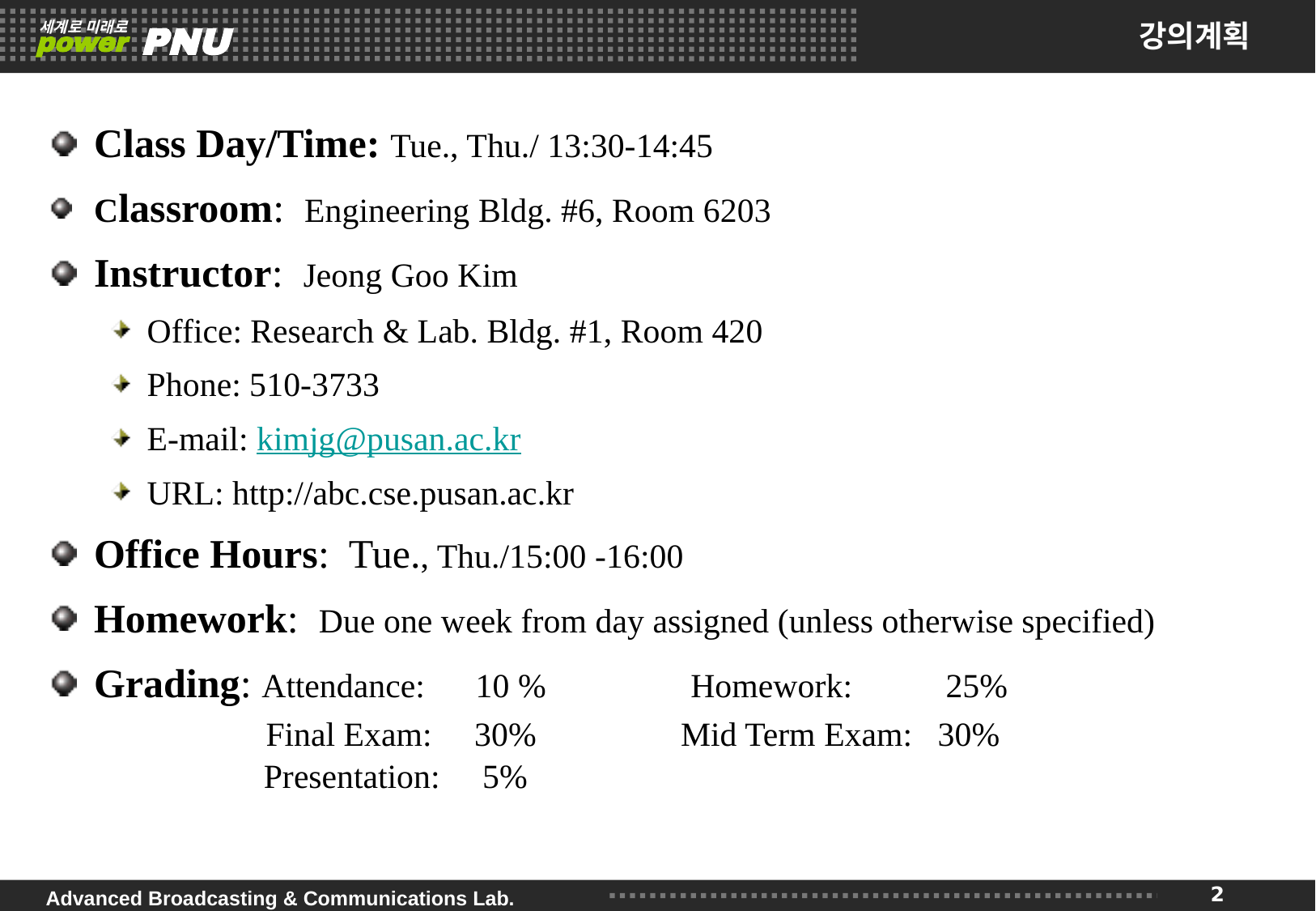

# 강의계획
Class Day/Time: Tue., Thu./ 13:30-14:45
Classroom:  Engineering Bldg. #6, Room 6203
Instructor:  Jeong Goo Kim
Office: Research & Lab. Bldg. #1, Room 420
Phone: 510-3733
E-mail: kimjg@pusan.ac.kr
URL: http://abc.cse.pusan.ac.kr
Office Hours:  Tue., Thu./15:00 -16:00
Homework:  Due one week from day assigned (unless otherwise specified)
Grading: Attendance:      10 %                 Homework:           25%
                 Final Exam:     30%                 Mid Term Exam:   30%
                    Presentation:     5%